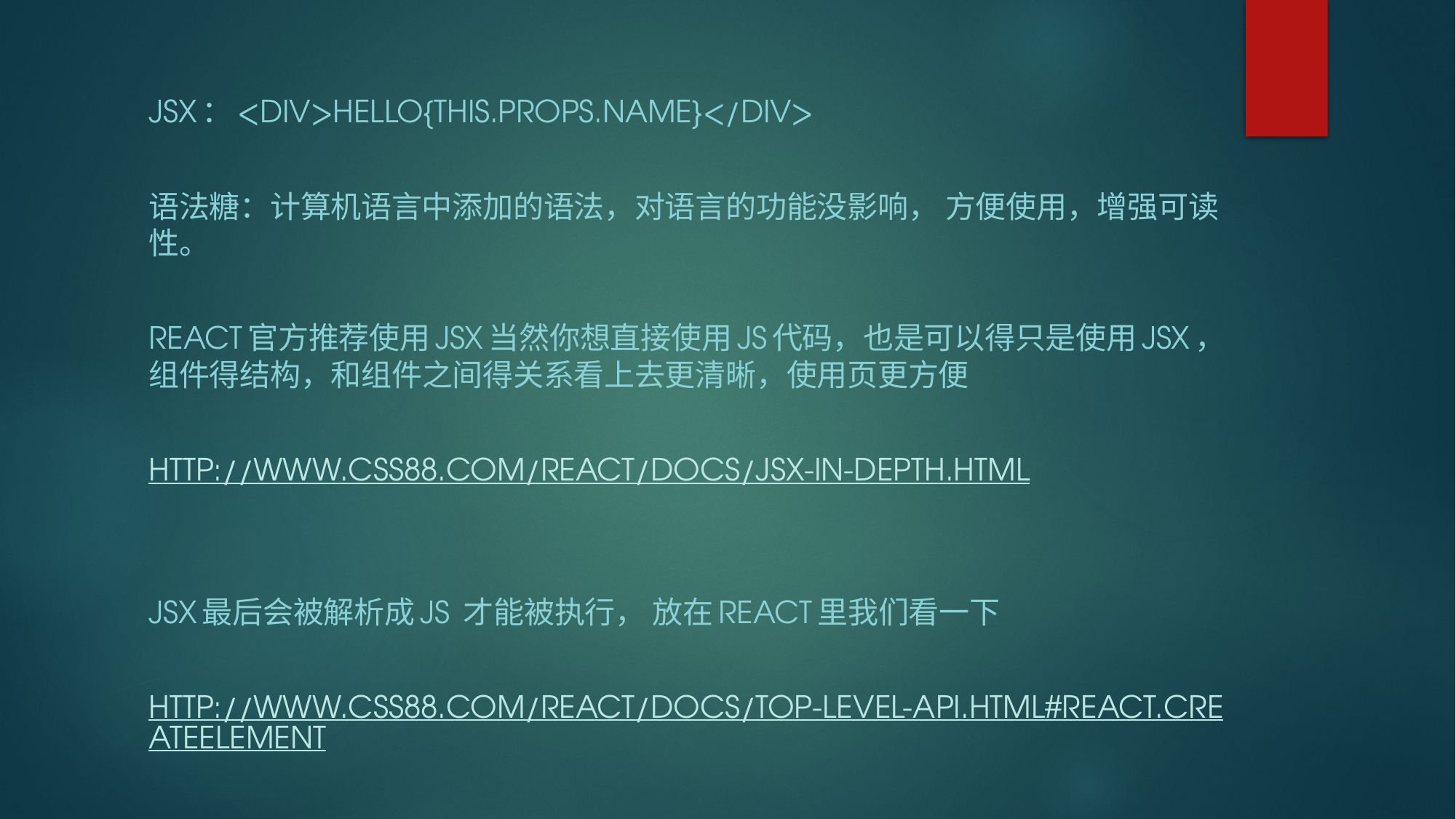

Jsx：<div>hello{this.props.name}</div>

语法糖：计算机语言中添加的语法，对语言的功能没影响， 方便使用，增强可读性。

React官方推荐使用jsx当然你想直接使用js代码，也是可以得只是使用jsx，组件得结构，和组件之间得关系看上去更清晰，使用页更方便

http://www.css88.com/react/docs/jsx-in-depth.html

Jsx最后会被解析成js 才能被执行， 放在react里我们看一下

http://www.css88.com/react/docs/top-level-api.html#react.createelement